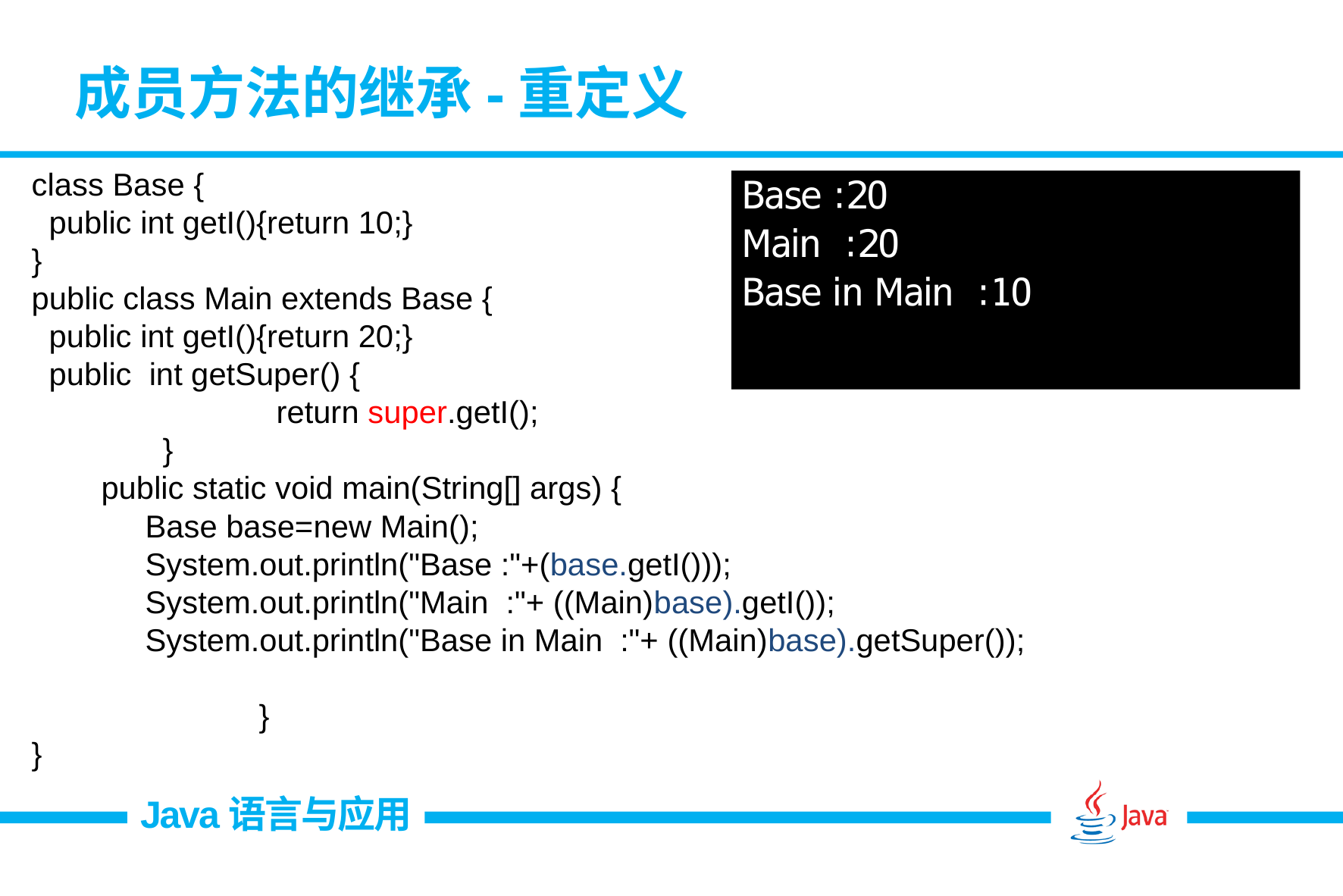

# 成员方法的继承-重定义
class Base {
  public int getI(){return 10;}
}
public class Main extends Base {
  public int getI(){return 20;}
  public  int getSuper() {
		  return super.getI();
	  }
        public static void main(String[] args) {
	Base base=new Main();
	System.out.println("Base :"+(base.getI()));
	System.out.println("Main  :"+ ((Main)base).getI());
	System.out.println("Base in Main  :"+ ((Main)base).getSuper());

		}
}
Base :20
Main  :20
Base in Main  :10
16